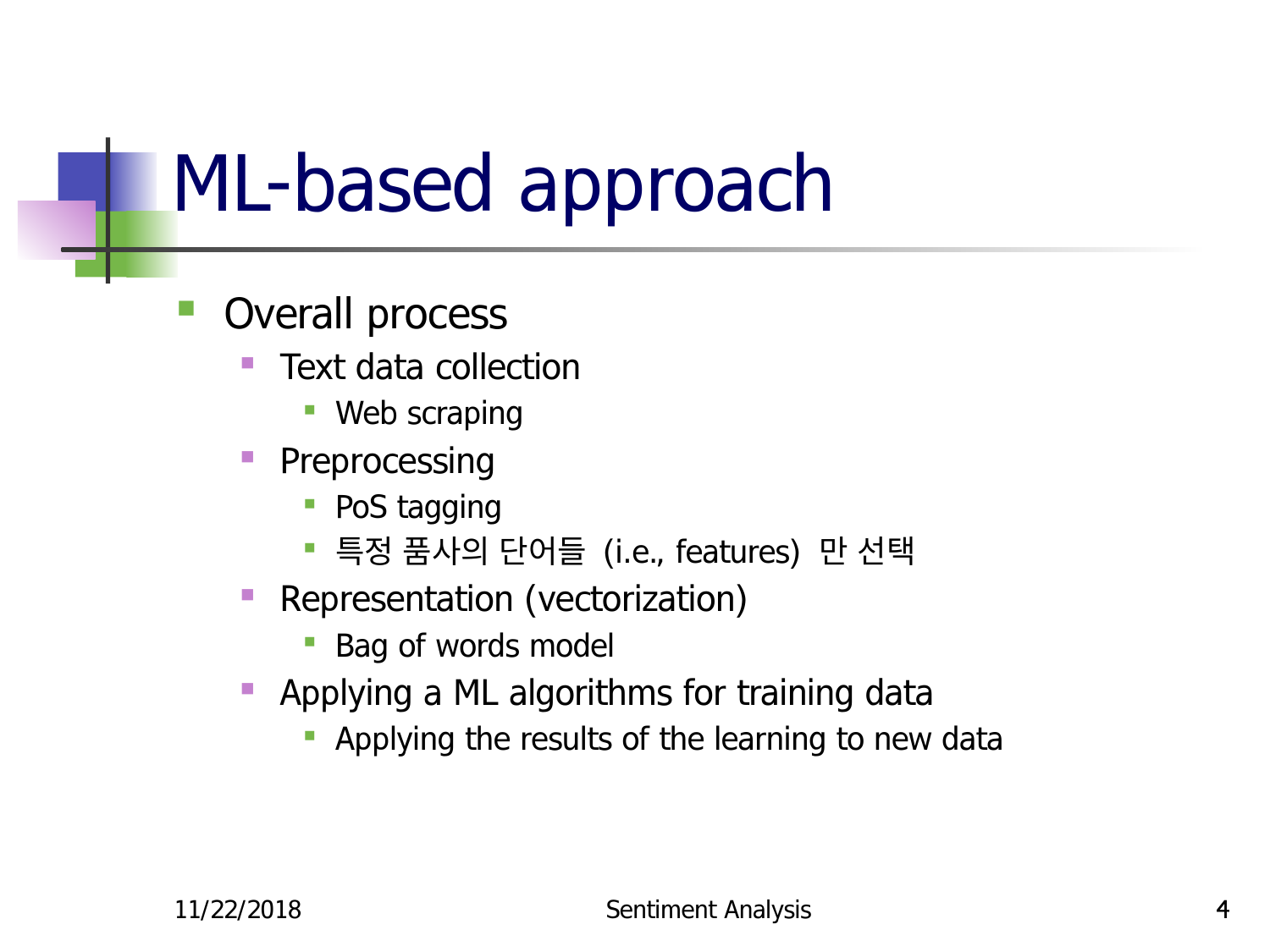

# ML-based approach
Overall process
Text data collection
Web scraping
Preprocessing
PoS tagging
특정 품사의 단어들 (i.e., features) 만 선택
Representation (vectorization)
Bag of words model
Applying a ML algorithms for training data
Applying the results of the learning to new data
11/22/2018
Sentiment Analysis
4